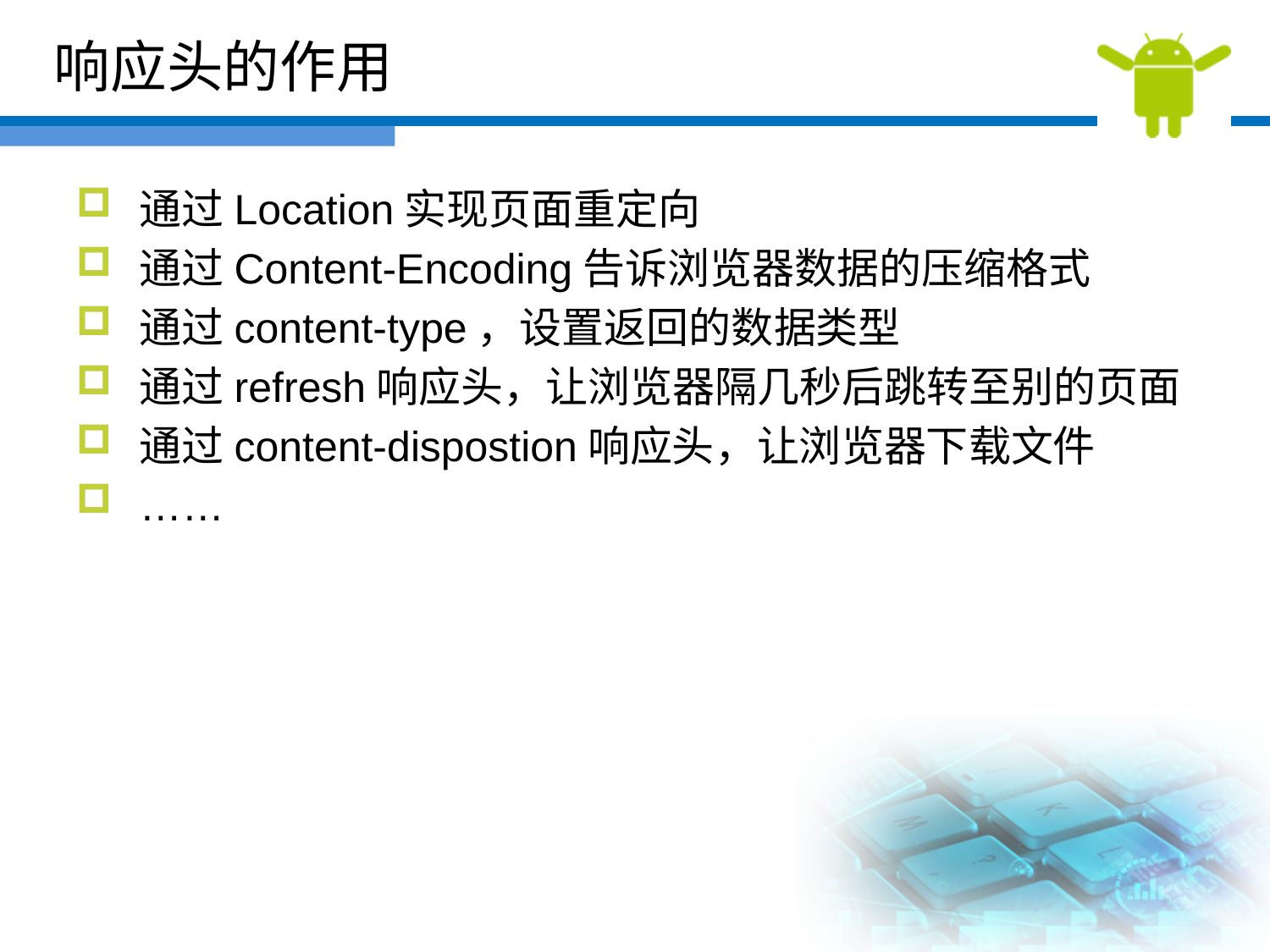

响应头的作用
通过Location实现页面重定向
通过Content-Encoding告诉浏览器数据的压缩格式
通过content-type，设置返回的数据类型
通过refresh响应头，让浏览器隔几秒后跳转至别的页面
通过content-dispostion响应头，让浏览器下载文件
……